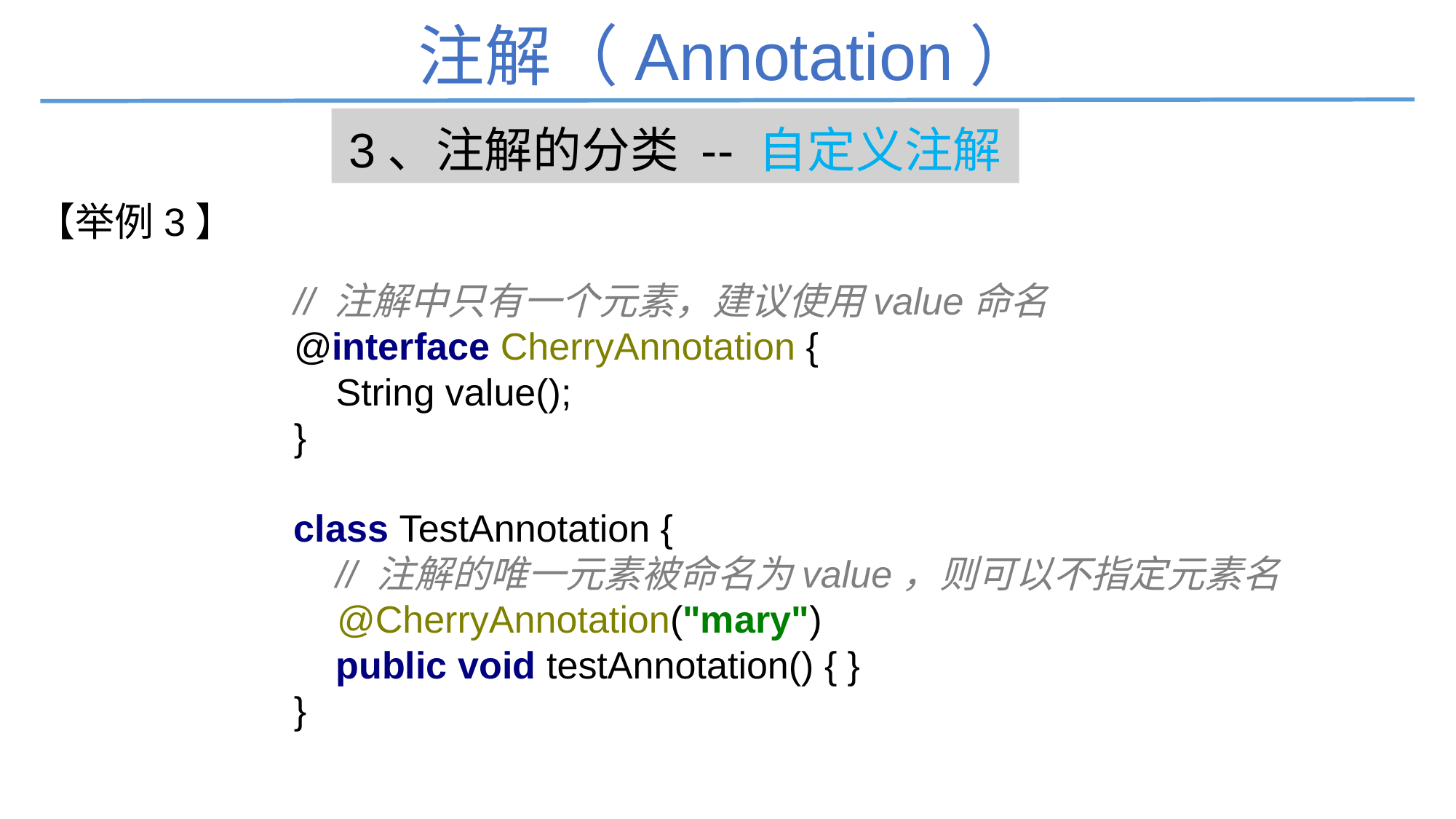

# 注解（Annotation）
3、注解的分类 -- 自定义注解
【举例3】
// 注解中只有一个元素，建议使用value命名
@interface CherryAnnotation {
    String value();
}
class TestAnnotation {
    // 注解的唯一元素被命名为value，则可以不指定元素名
    @CherryAnnotation("mary")
    public void testAnnotation() { }
}